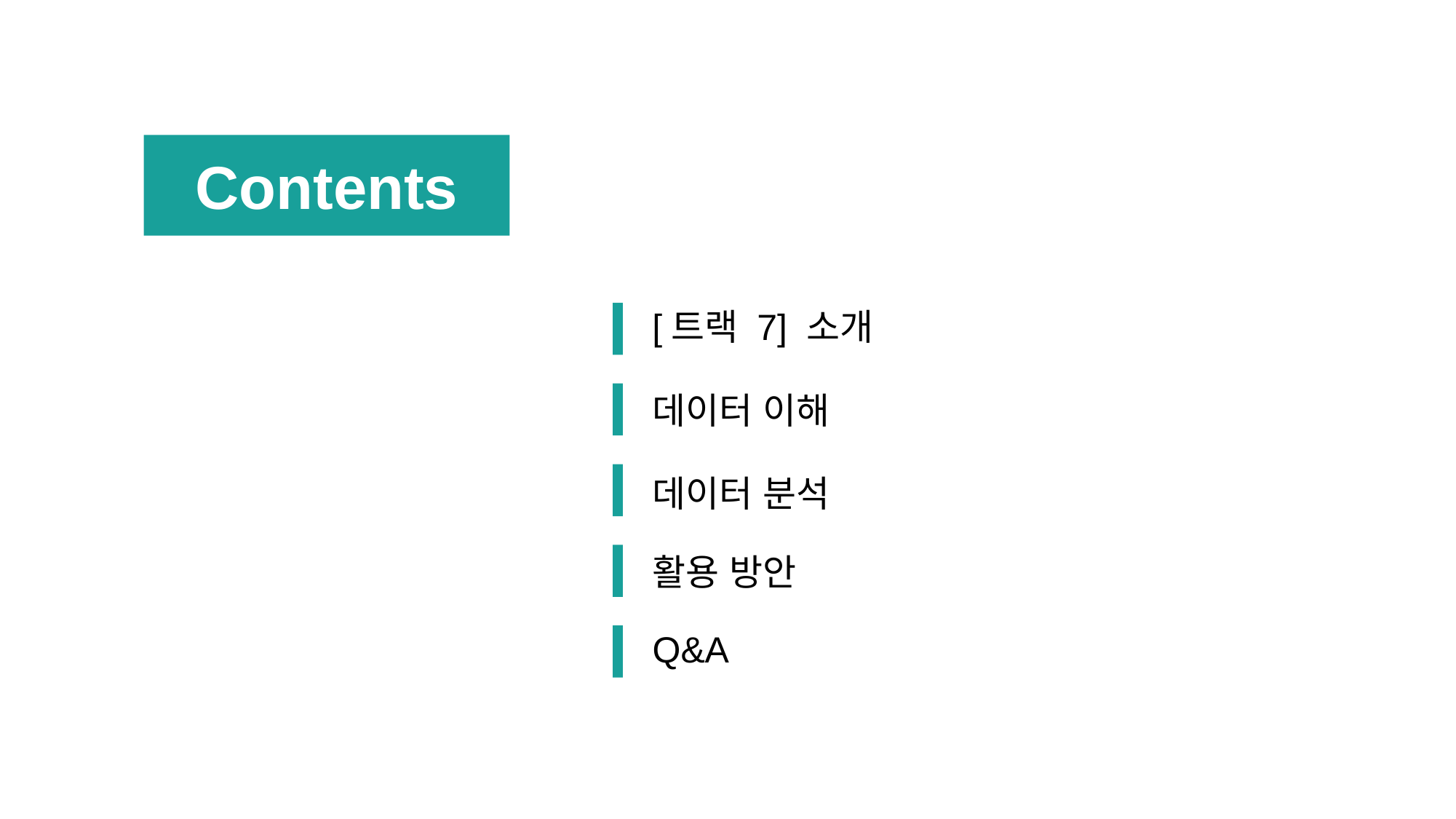

[트랙 7] 소개
데이터 이해
데이터 분석
활용 방안
Q&A